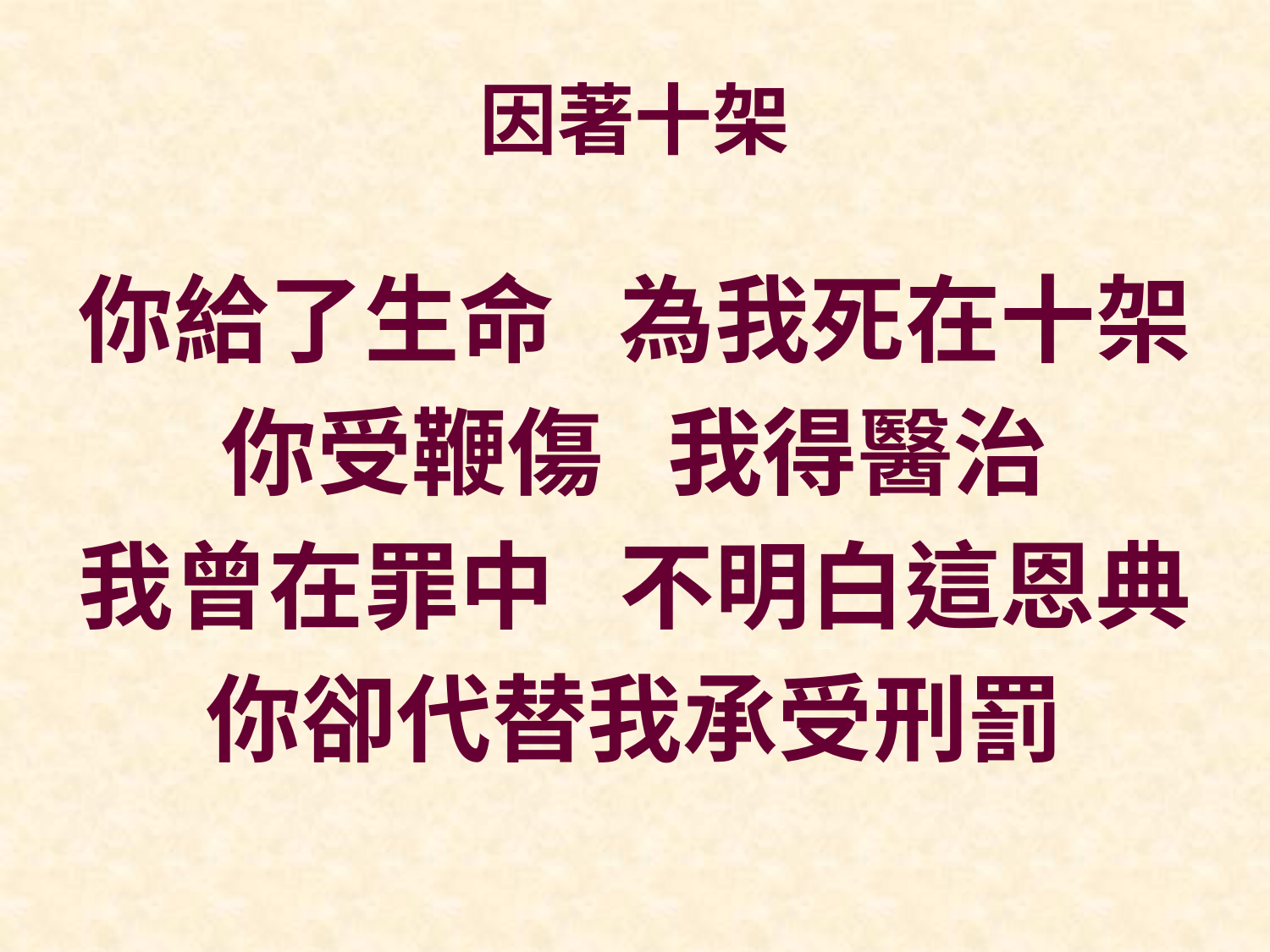

# 因著十架
你給了生命   為我死在十架
你受鞭傷   我得醫治
我曾在罪中   不明白這恩典
你卻代替我承受刑罰